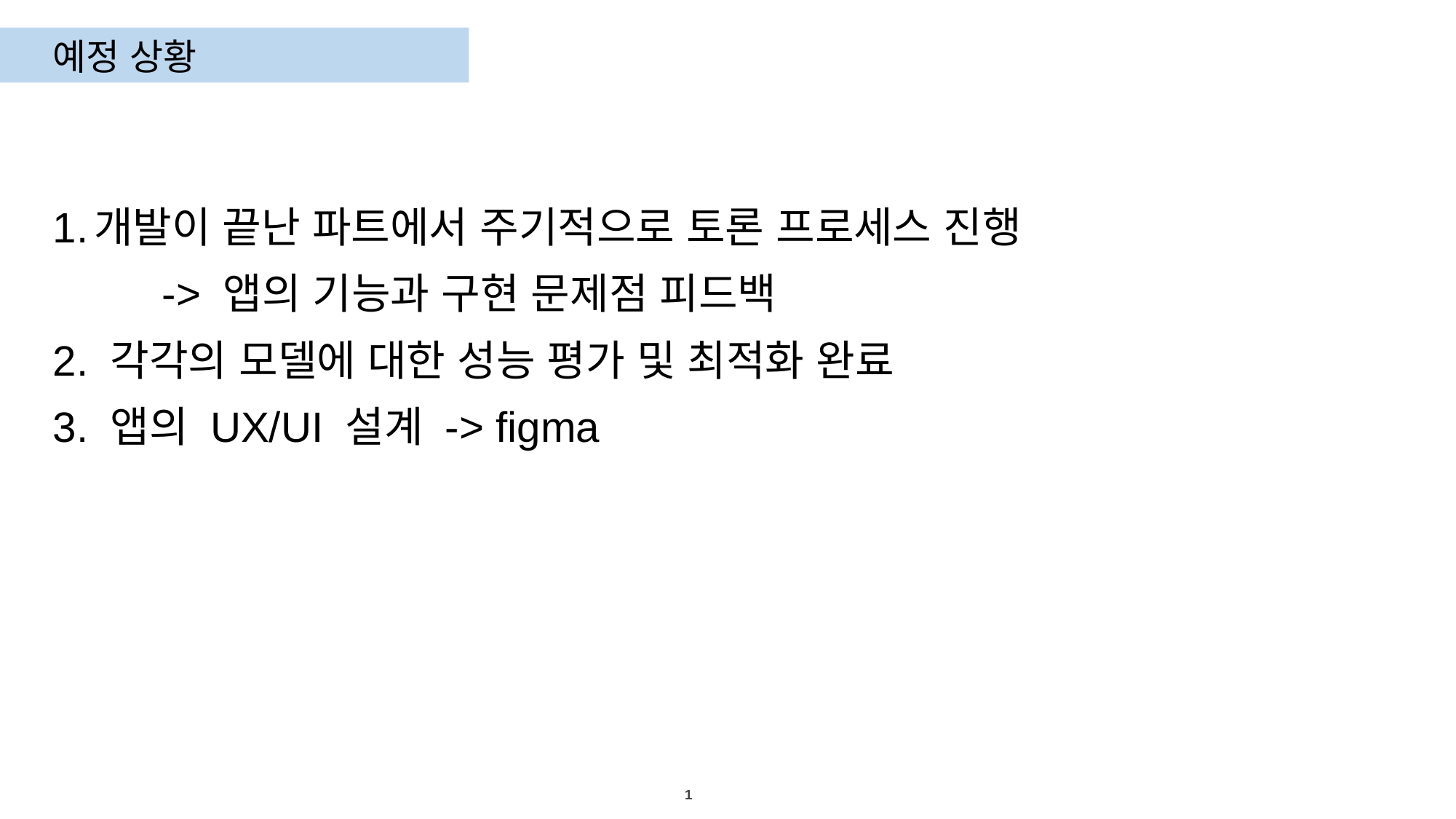

예정 상황
개발이 끝난 파트에서 주기적으로 토론 프로세스 진행
	-> 앱의 기능과 구현 문제점 피드백
2. 각각의 모델에 대한 성능 평가 및 최적화 완료
3. 앱의 UX/UI 설계 -> figma
1